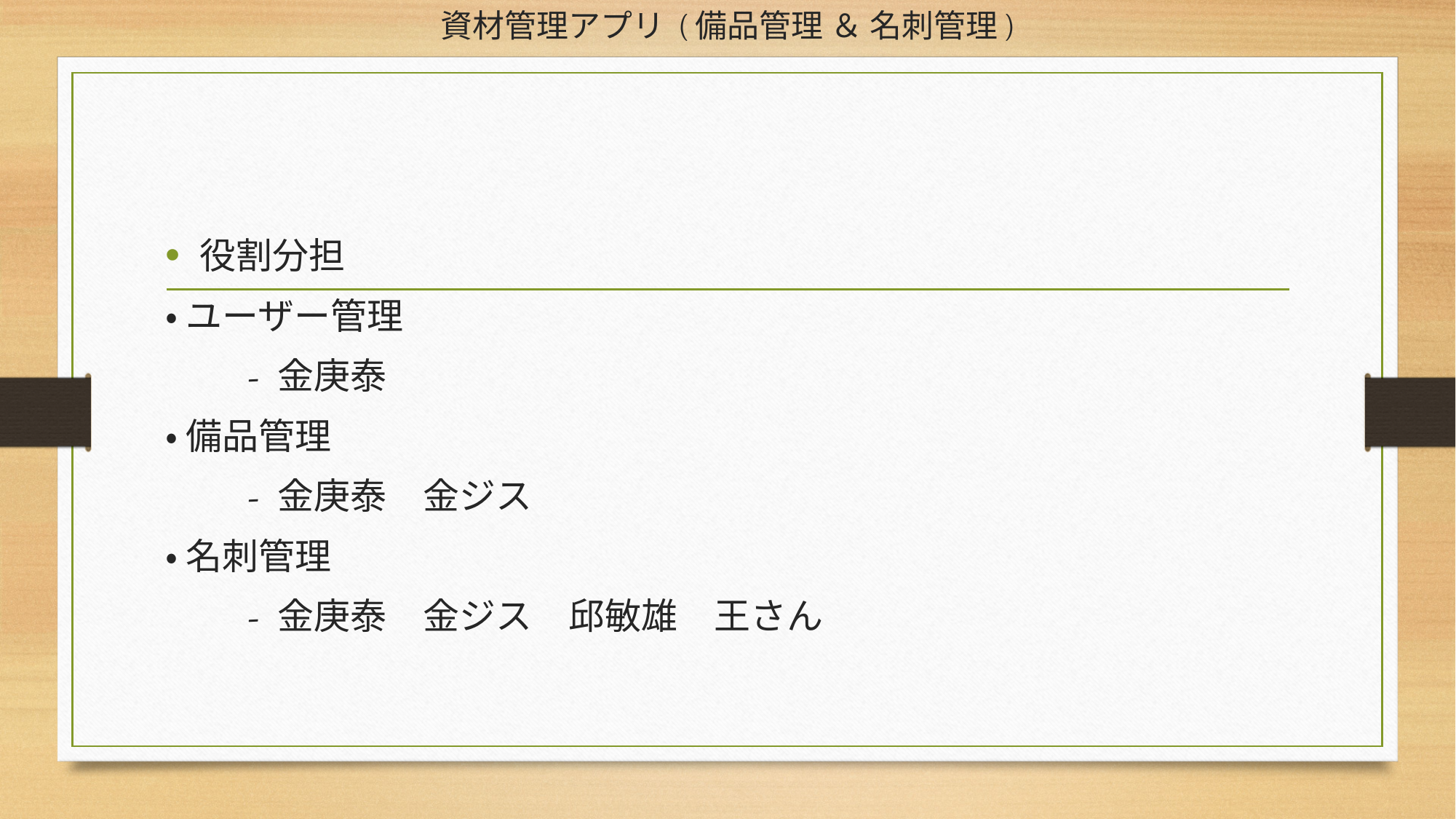

# 資材管理アプリ (備品管理 ＆ 名刺管理)
役割分担
・ ユーザー管理
　　- 金庚泰
・ 備品管理
　　- 金庚泰　金ジス
・ 名刺管理
　　- 金庚泰　金ジス　邱敏雄　王さん